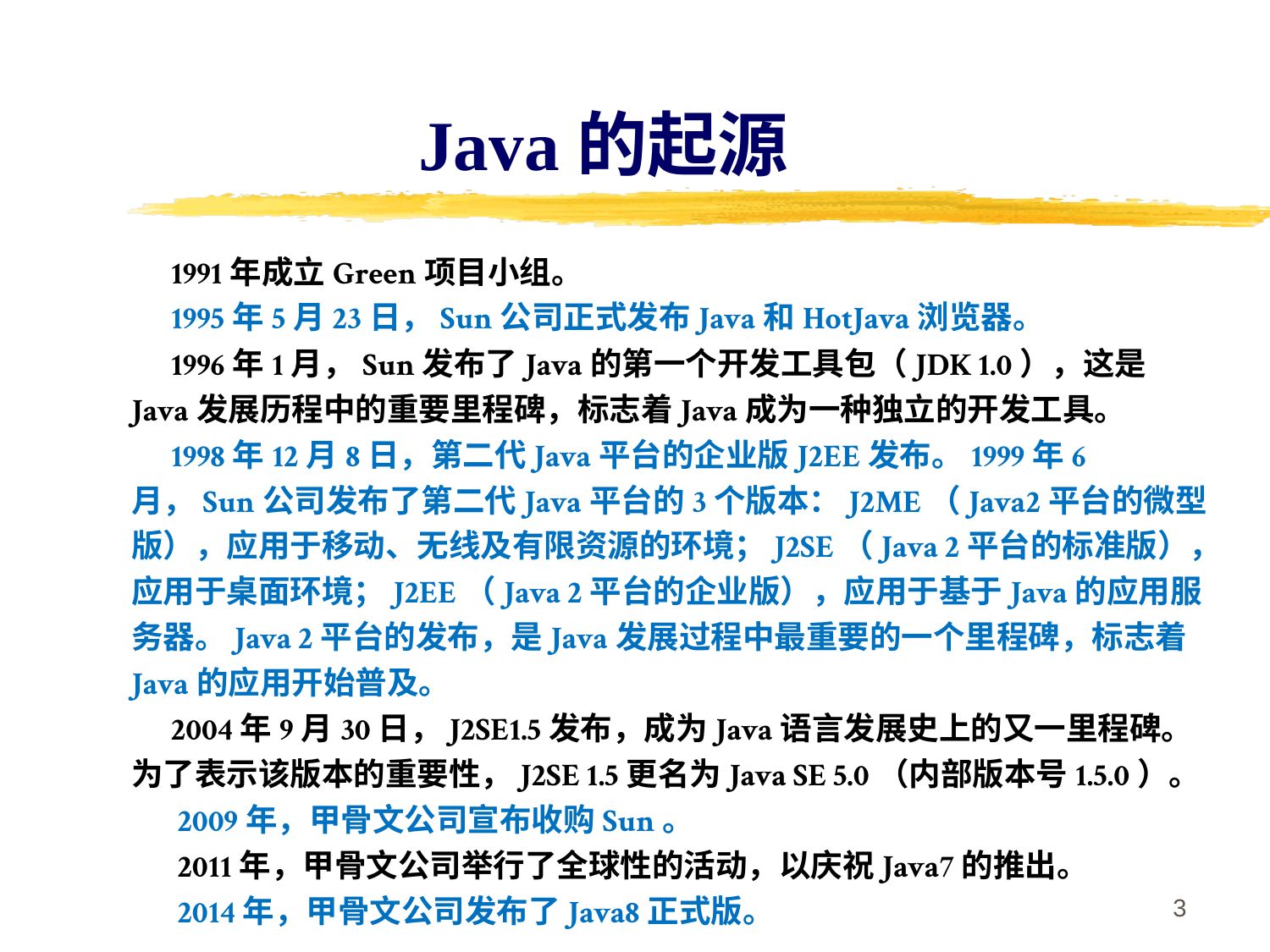

Java的起源
      1991年成立Green项目小组。
      1995年5月23日，Sun公司正式发布Java和HotJava浏览器。
      1996年1月，Sun发布了Java的第一个开发工具包（JDK 1.0），这是Java发展历程中的重要里程碑，标志着Java成为一种独立的开发工具。
      1998年12月8日，第二代Java平台的企业版J2EE发布。1999年6月，Sun公司发布了第二代Java平台的3个版本：J2ME（Java2平台的微型版），应用于移动、无线及有限资源的环境；J2SE（Java 2平台的标准版），应用于桌面环境；J2EE（Java 2平台的企业版），应用于基于Java的应用服务器。Java 2平台的发布，是Java发展过程中最重要的一个里程碑，标志着Java的应用开始普及。
      2004年9月30日，J2SE1.5发布，成为Java语言发展史上的又一里程碑。为了表示该版本的重要性，J2SE 1.5更名为Java SE 5.0（内部版本号1.5.0）。
       2009年，甲骨文公司宣布收购Sun。
       2011年，甲骨文公司举行了全球性的活动，以庆祝Java7的推出。
       2014年，甲骨文公司发布了Java8正式版。
3